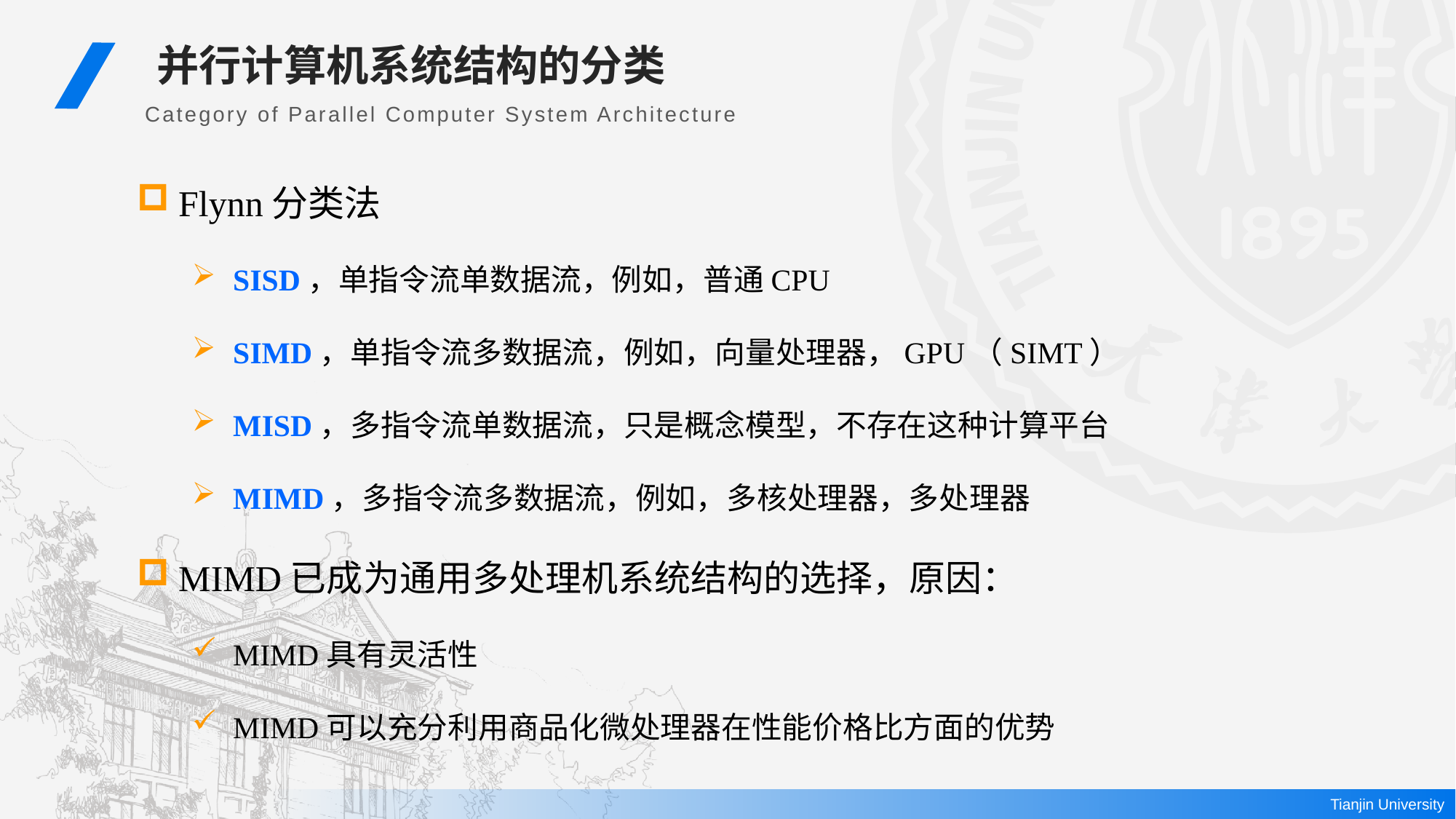

并行计算机系统结构的分类
Category of Parallel Computer System Architecture
Flynn分类法
SISD，单指令流单数据流，例如，普通CPU
SIMD，单指令流多数据流，例如，向量处理器，GPU（SIMT）
MISD，多指令流单数据流，只是概念模型，不存在这种计算平台
MIMD，多指令流多数据流，例如，多核处理器，多处理器
MIMD已成为通用多处理机系统结构的选择，原因：
MIMD具有灵活性
MIMD可以充分利用商品化微处理器在性能价格比方面的优势